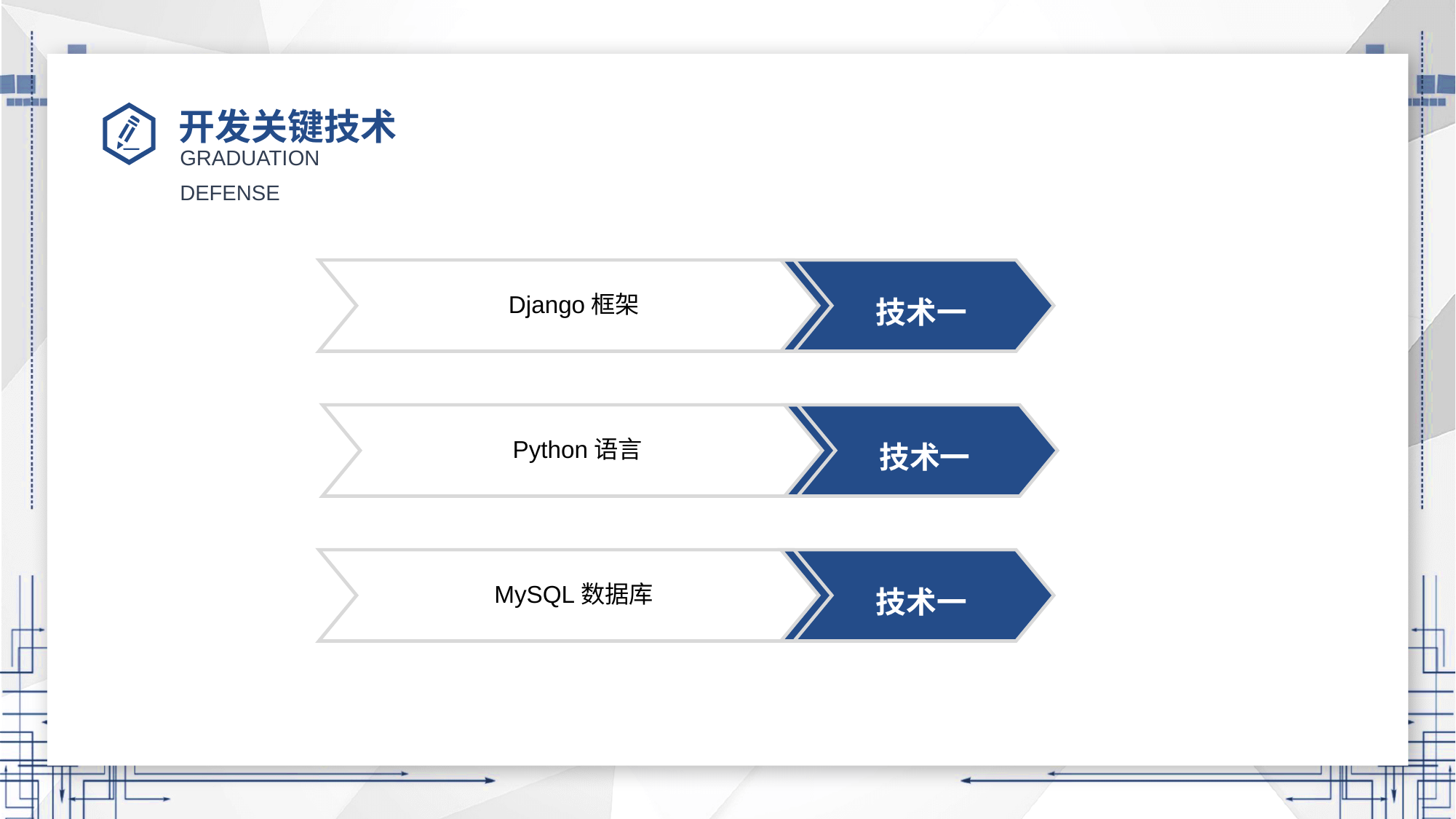

# 开发关键技术

Django框架
技术一

Python语言
技术一

MySQL数据库
技术一